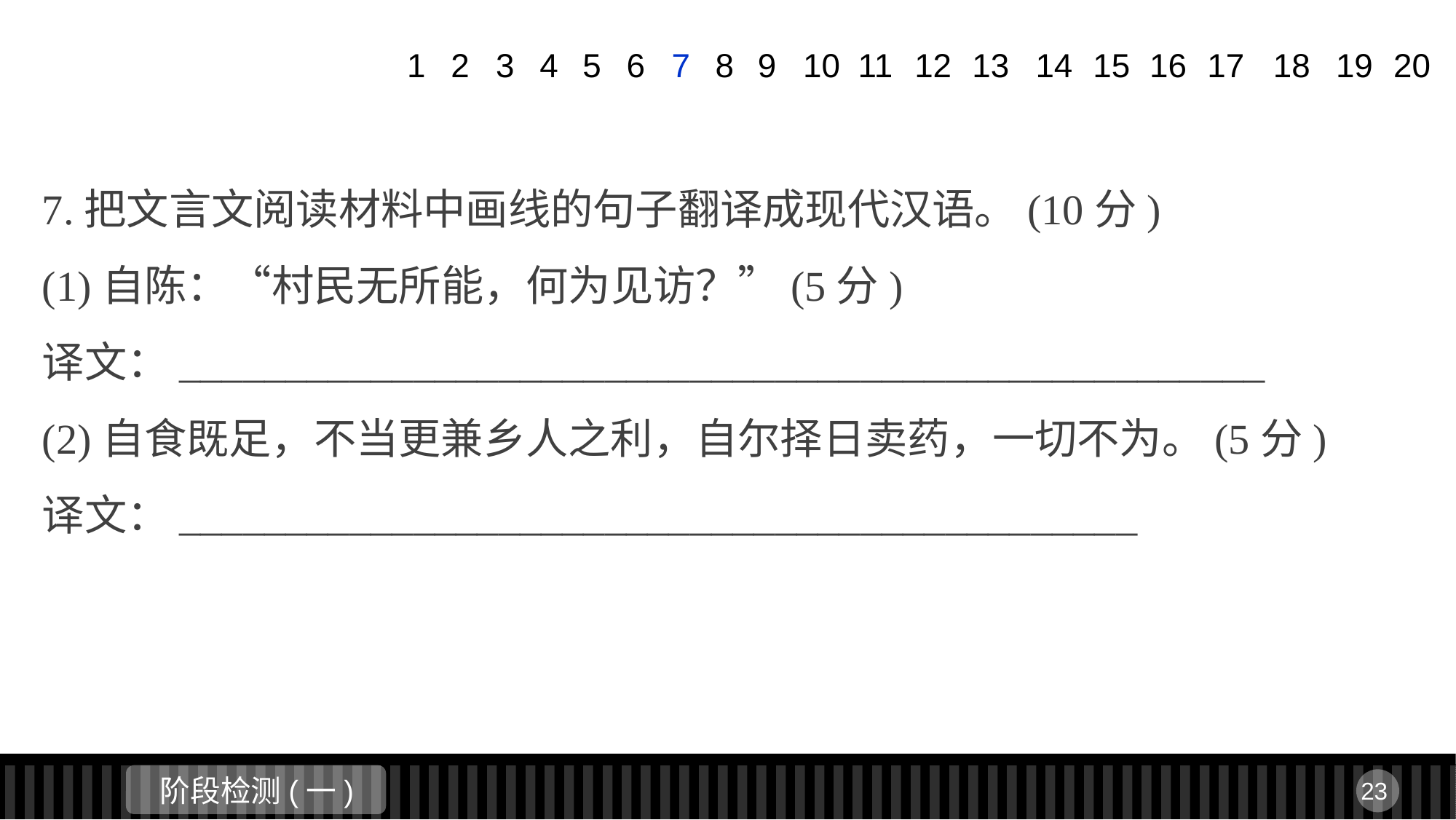

1
2
3
4
5
6
7
8
9
11
12
13
14
15
16
17
18
19
20
10
7.把文言文阅读材料中画线的句子翻译成现代汉语。(10分)
(1)自陈：“村民无所能，何为见访？”(5分)
译文：___________________________________________________
(2)自食既足，不当更兼乡人之利，自尔择日卖药，一切不为。(5分)
译文：_____________________________________________